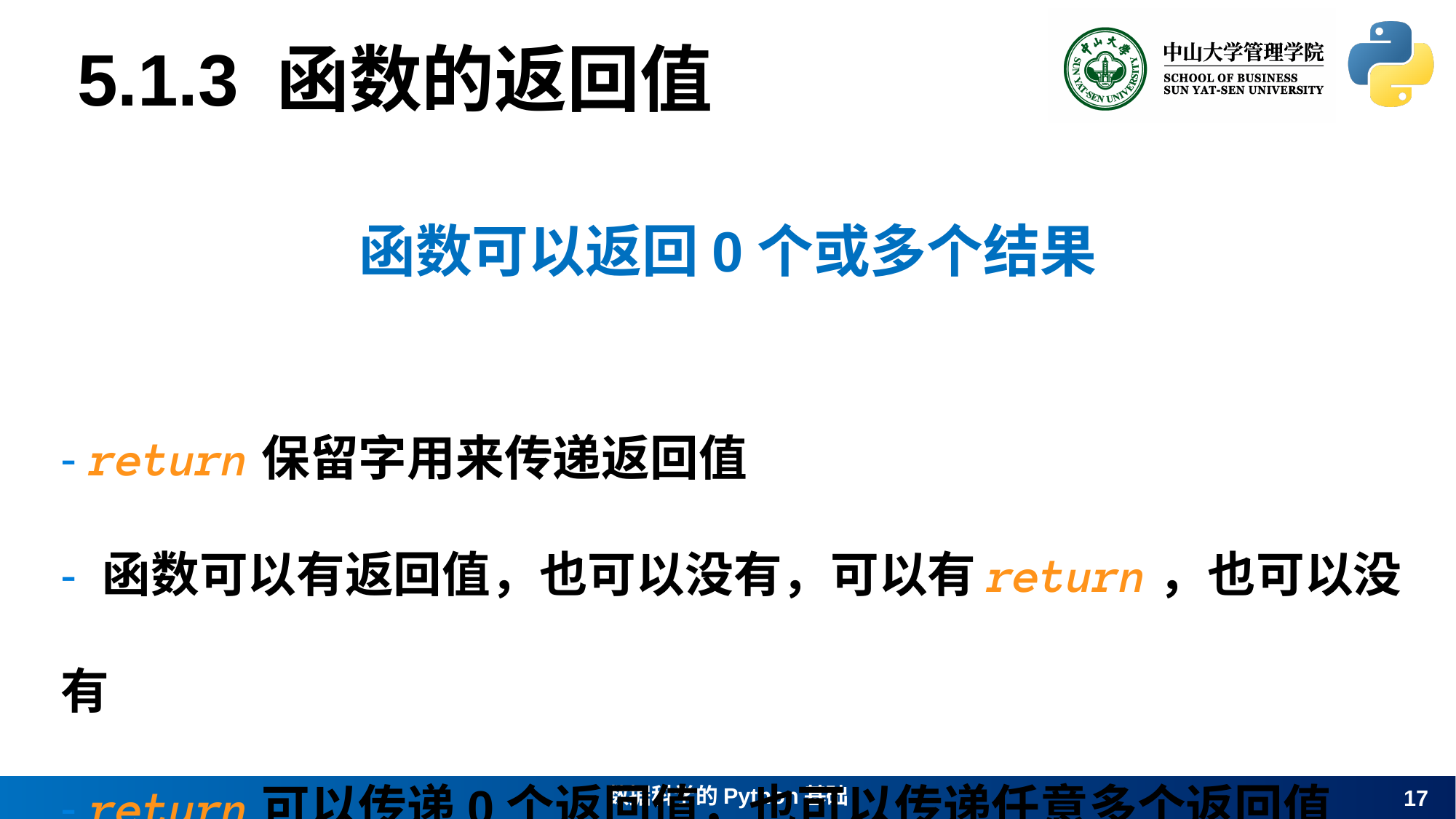

5.1.3 函数的返回值
函数可以返回0个或多个结果
- return保留字用来传递返回值
- 函数可以有返回值，也可以没有，可以有return，也可以没有
- return可以传递0个返回值，也可以传递任意多个返回值